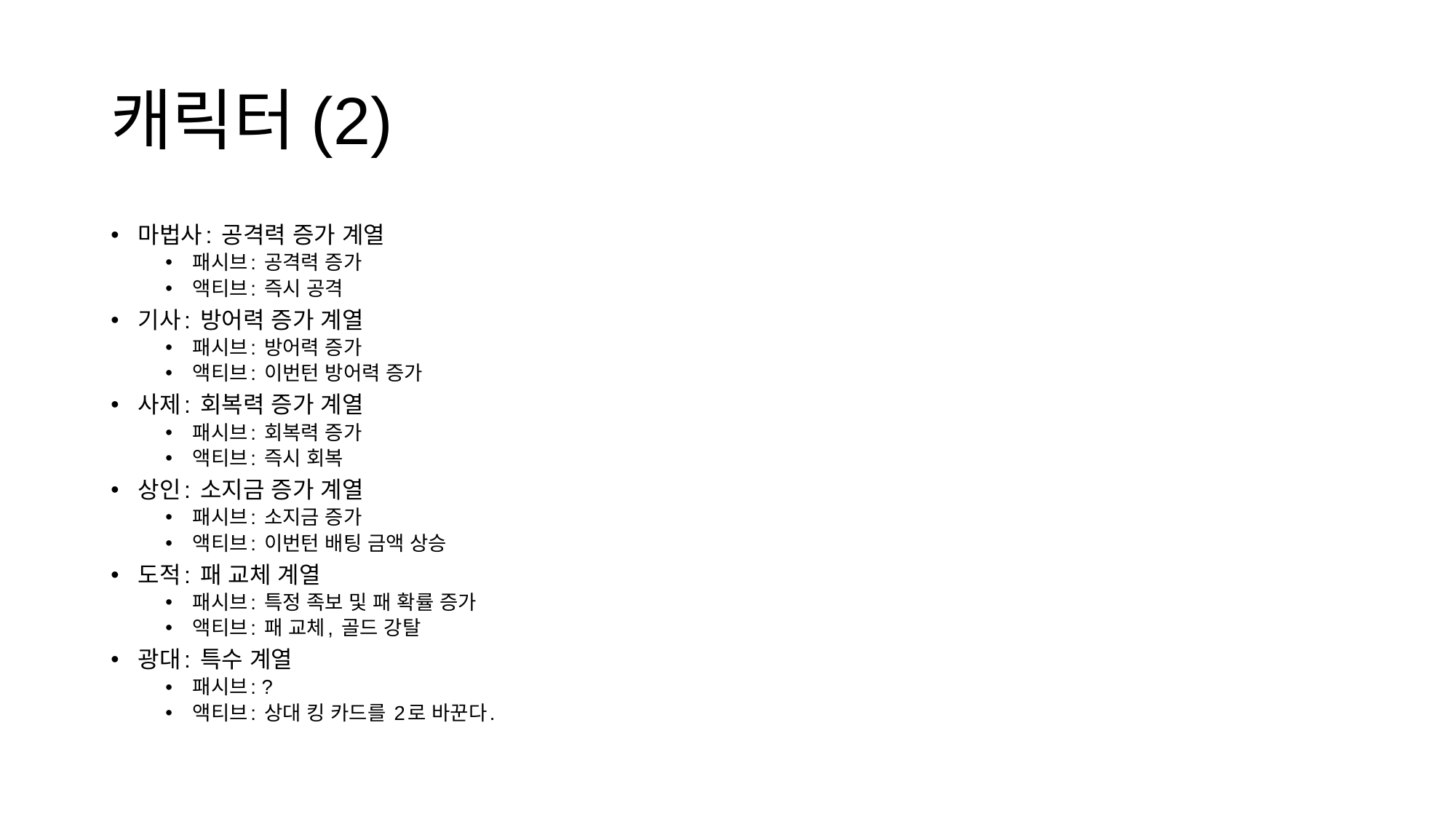

# 캐릭터(2)
마법사: 공격력 증가 계열
패시브: 공격력 증가
액티브: 즉시 공격
기사: 방어력 증가 계열
패시브: 방어력 증가
액티브: 이번턴 방어력 증가
사제: 회복력 증가 계열
패시브: 회복력 증가
액티브: 즉시 회복
상인: 소지금 증가 계열
패시브: 소지금 증가
액티브: 이번턴 배팅 금액 상승
도적: 패 교체 계열
패시브: 특정 족보 및 패 확률 증가
액티브: 패 교체, 골드 강탈
광대: 특수 계열
패시브: ?
액티브: 상대 킹 카드를 2로 바꾼다.